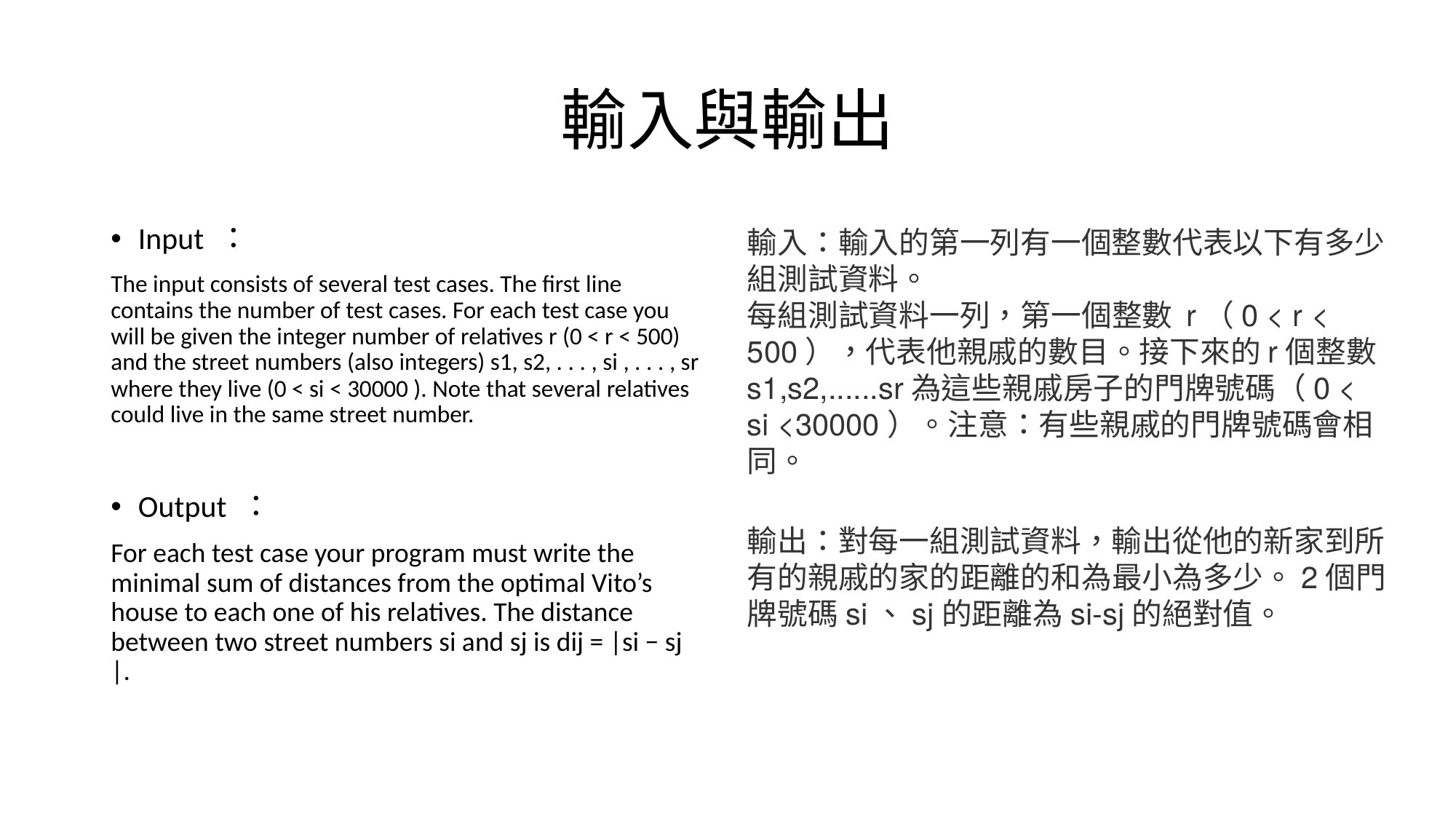

# 輸入與輸出
Input ：
The input consists of several test cases. The first line contains the number of test cases. For each test case you will be given the integer number of relatives r (0 < r < 500) and the street numbers (also integers) s1, s2, . . . , si , . . . , sr where they live (0 < si < 30000 ). Note that several relatives could live in the same street number.

Output ：
For each test case your program must write the minimal sum of distances from the optimal Vito’s house to each one of his relatives. The distance between two street numbers si and sj is dij = |si − sj |.
輸入：輸入的第一列有一個整數代表以下有多少組測試資料。
每組測試資料一列，第一個整數 r（0 < r < 500），代表他親戚的數目。接下來的r個整數s1,s2,......sr為這些親戚房子的門牌號碼（0 < si <30000）。注意：有些親戚的門牌號碼會相同。

輸出：對每一組測試資料，輸出從他的新家到所有的親戚的家的距離的和為最小為多少。2個門牌號碼si、sj的距離為si-sj的絕對值。